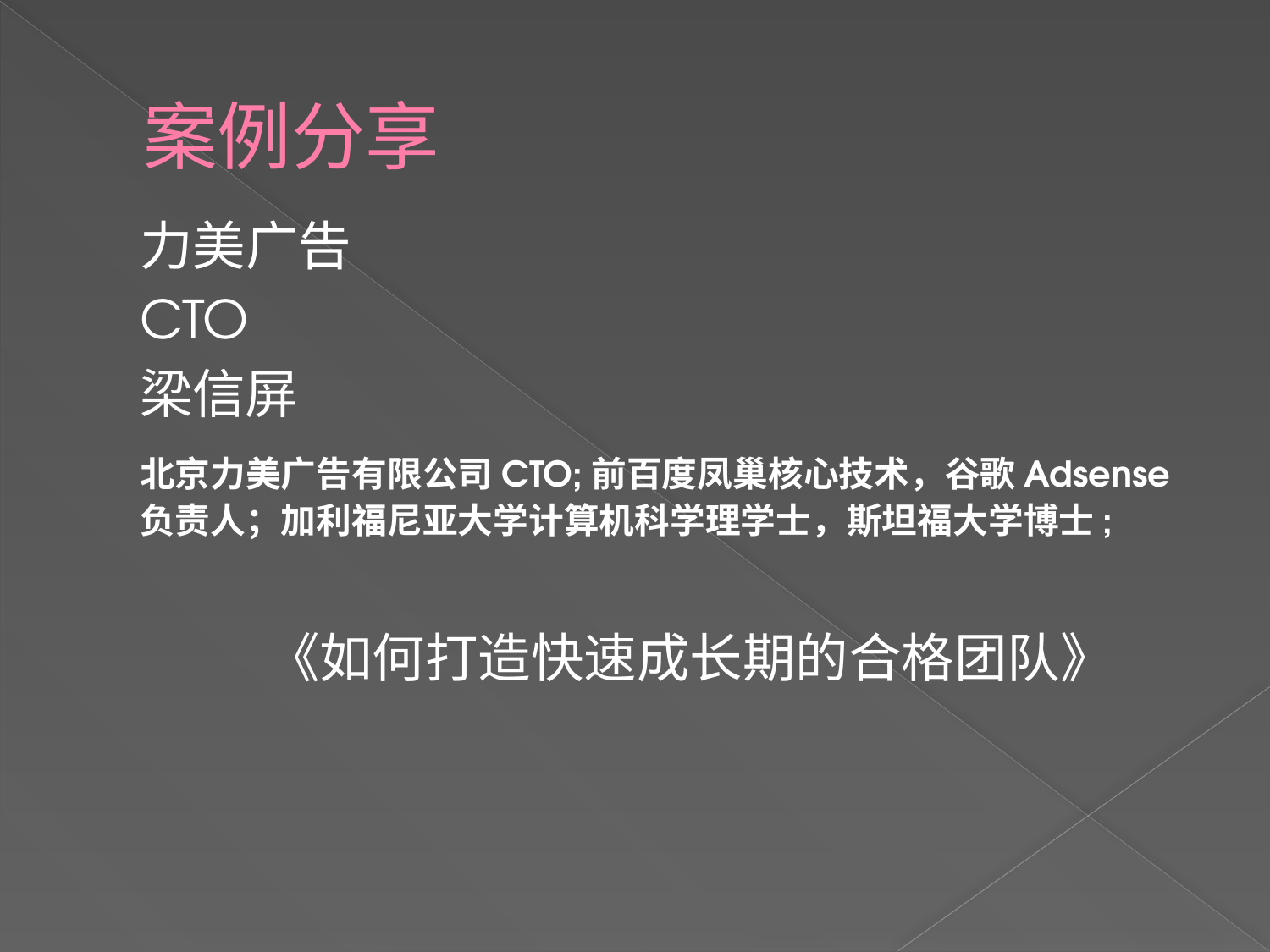

# 案例分享
	力美广告
	CTO
	梁信屏
	北京力美广告有限公司CTO;前百度凤巢核心技术，谷歌Adsense负责人；加利福尼亚大学计算机科学理学士，斯坦福大学博士;

		《如何打造快速成长期的合格团队》